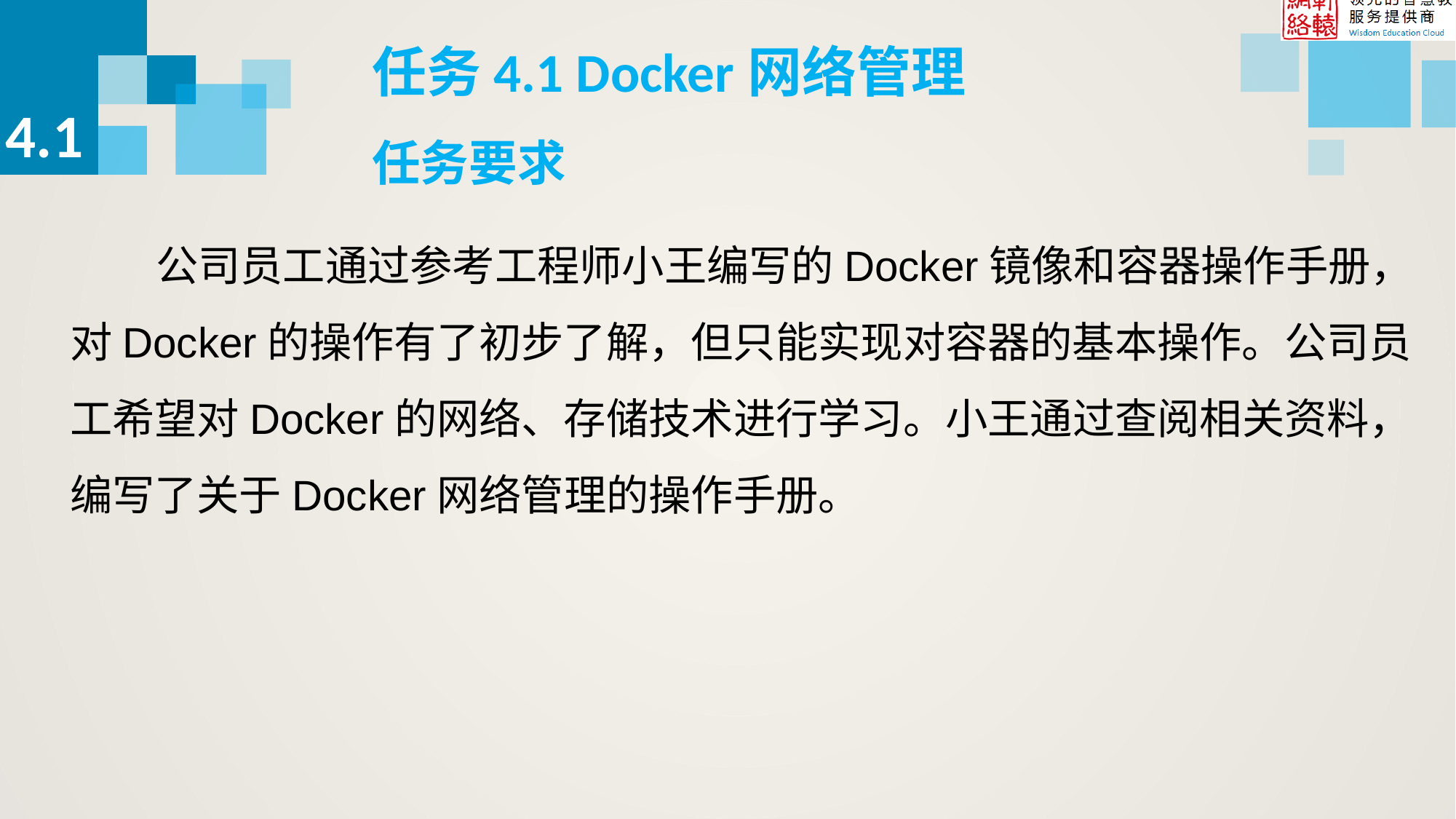

任务4.1 Docker网络管理
4.1
任务要求
公司员工通过参考工程师小王编写的Docker镜像和容器操作手册，对Docker的操作有了初步了解，但只能实现对容器的基本操作。公司员工希望对Docker的网络、存储技术进行学习。小王通过查阅相关资料，编写了关于Docker网络管理的操作手册。